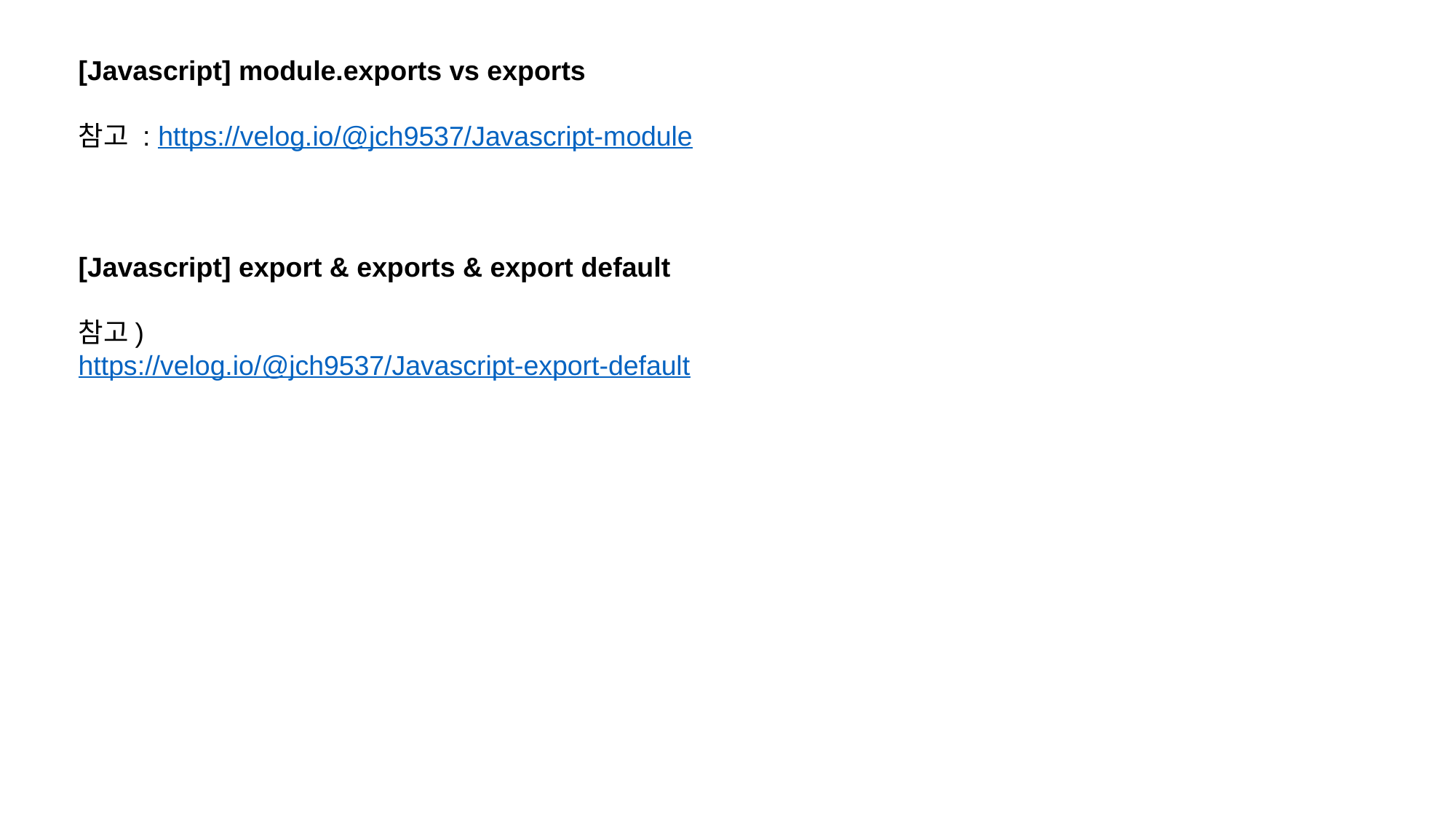

[Javascript] module.exports vs exports

참고 : https://velog.io/@jch9537/Javascript-module

[Javascript] export & exports & export default

참고)
https://velog.io/@jch9537/Javascript-export-default